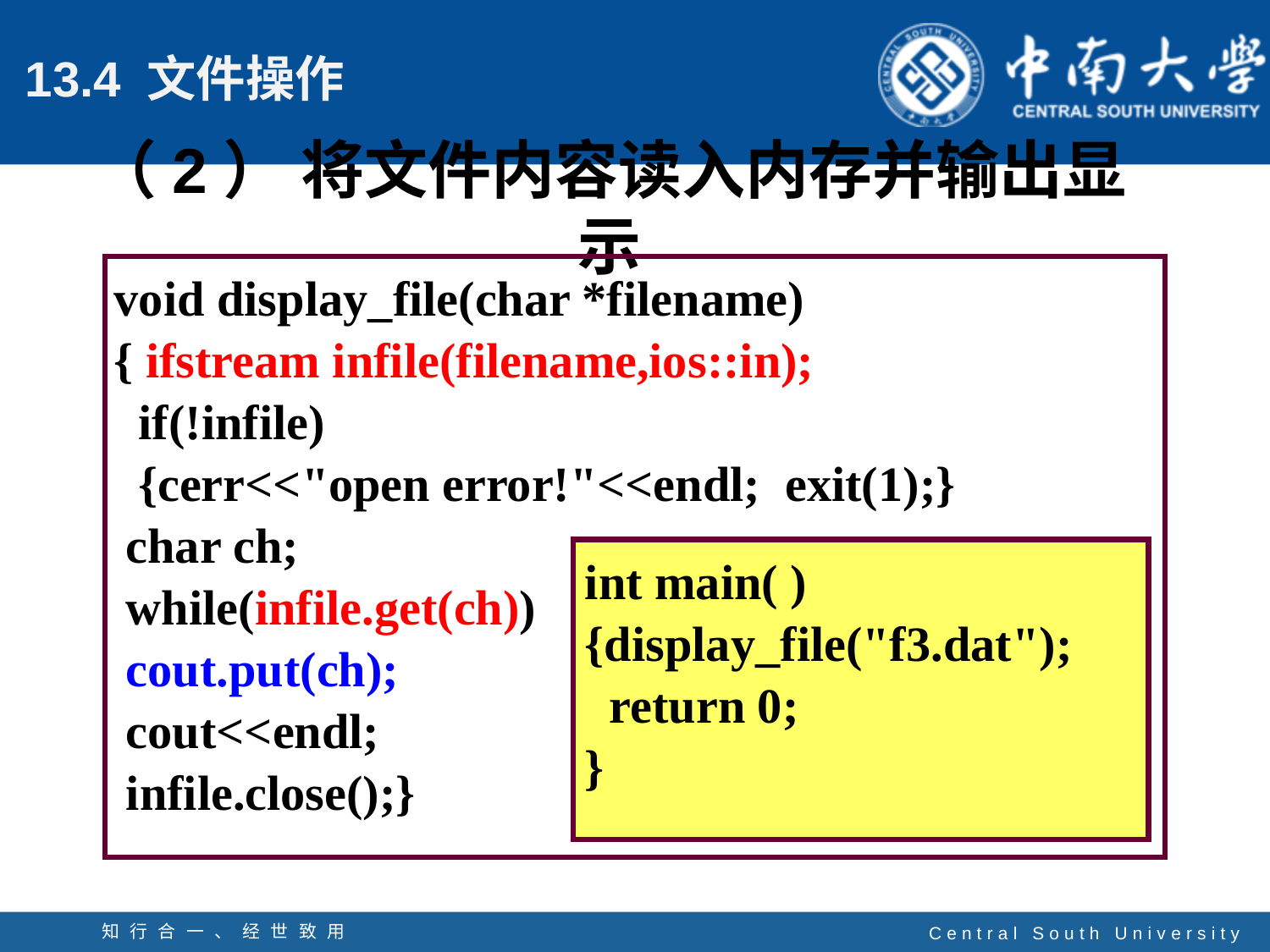

（2） 将文件内容读入内存并输出显示
void display_file(char *filename)
{ ifstream infile(filename,ios::in);
  if(!infile)
  {cerr<<"open error!"<<endl;  exit(1);}
 char ch;
 while(infile.get(ch))
 cout.put(ch);
 cout<<endl;
 infile.close();}
int main( )
{display_file("f3.dat");
  return 0;
}

知行合一、经世致用
自强不息 厚德载物
Central South University
39